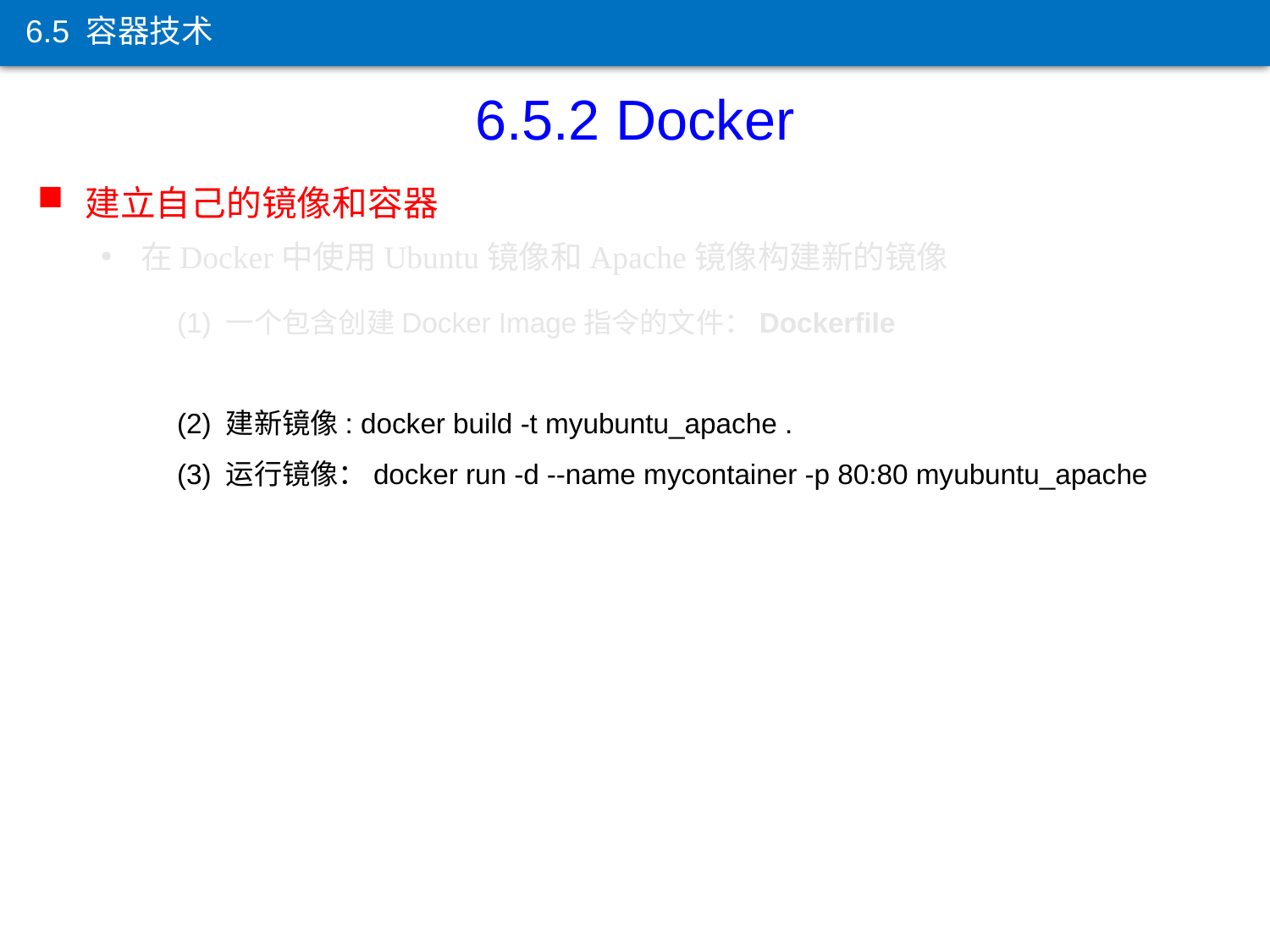

6.5 容器技术
6.5.2 Docker

建立自己的镜像和容器
在Docker中使用Ubuntu镜像和Apache镜像构建新的镜像
(1) 一个包含创建Docker Image指令的文件：Dockerfile

(2) 建新镜像: docker build -t myubuntu_apache .
(3) 运行镜像：docker run -d --name mycontainer -p 80:80 myubuntu_apache
46